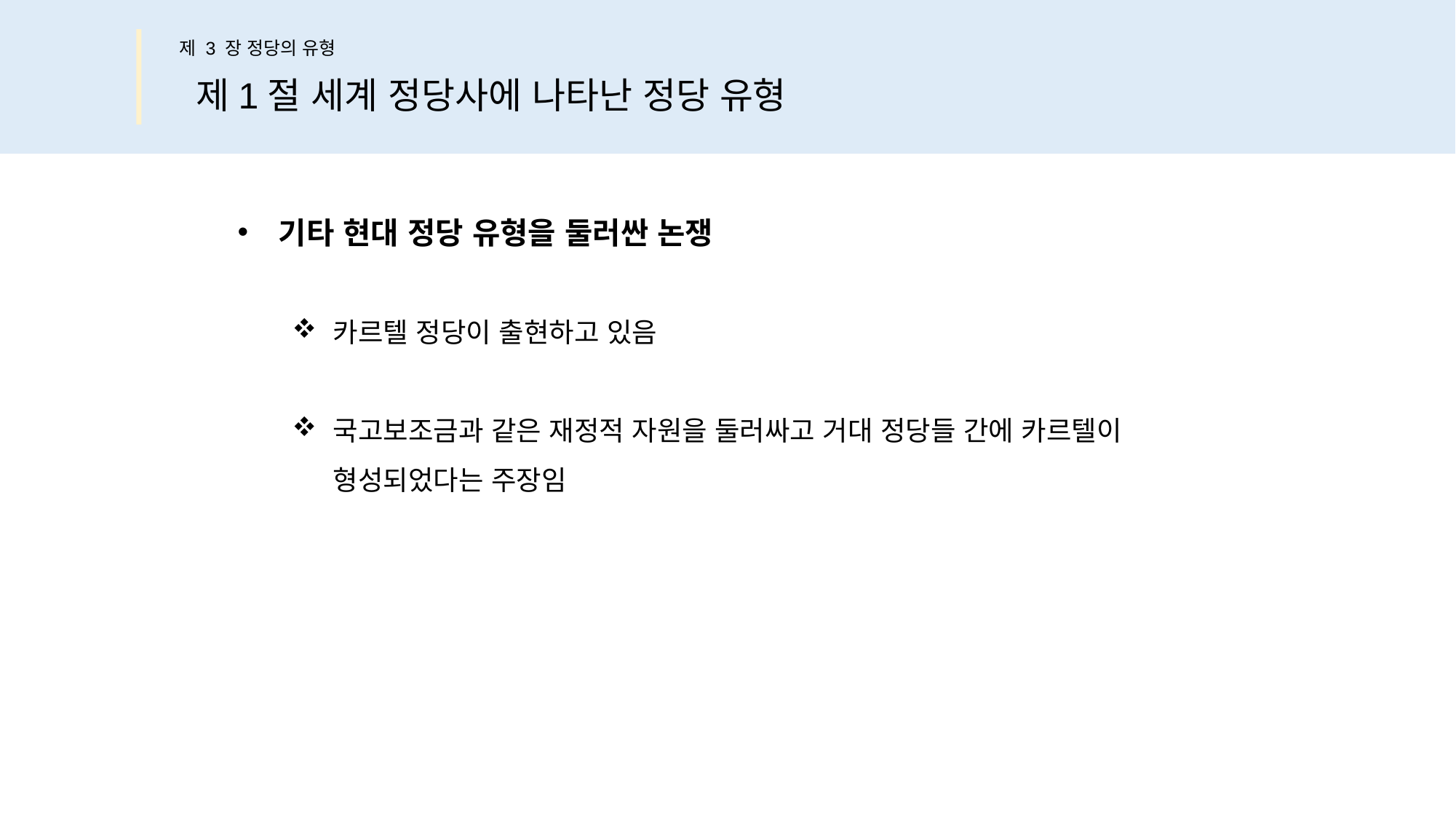

제 3 장 정당의 유형
제1절 세계 정당사에 나타난 정당 유형
기타 현대 정당 유형을 둘러싼 논쟁

카르텔 정당이 출현하고 있음

국고보조금과 같은 재정적 자원을 둘러싸고 거대 정당들 간에 카르텔이
형성되었다는 주장임